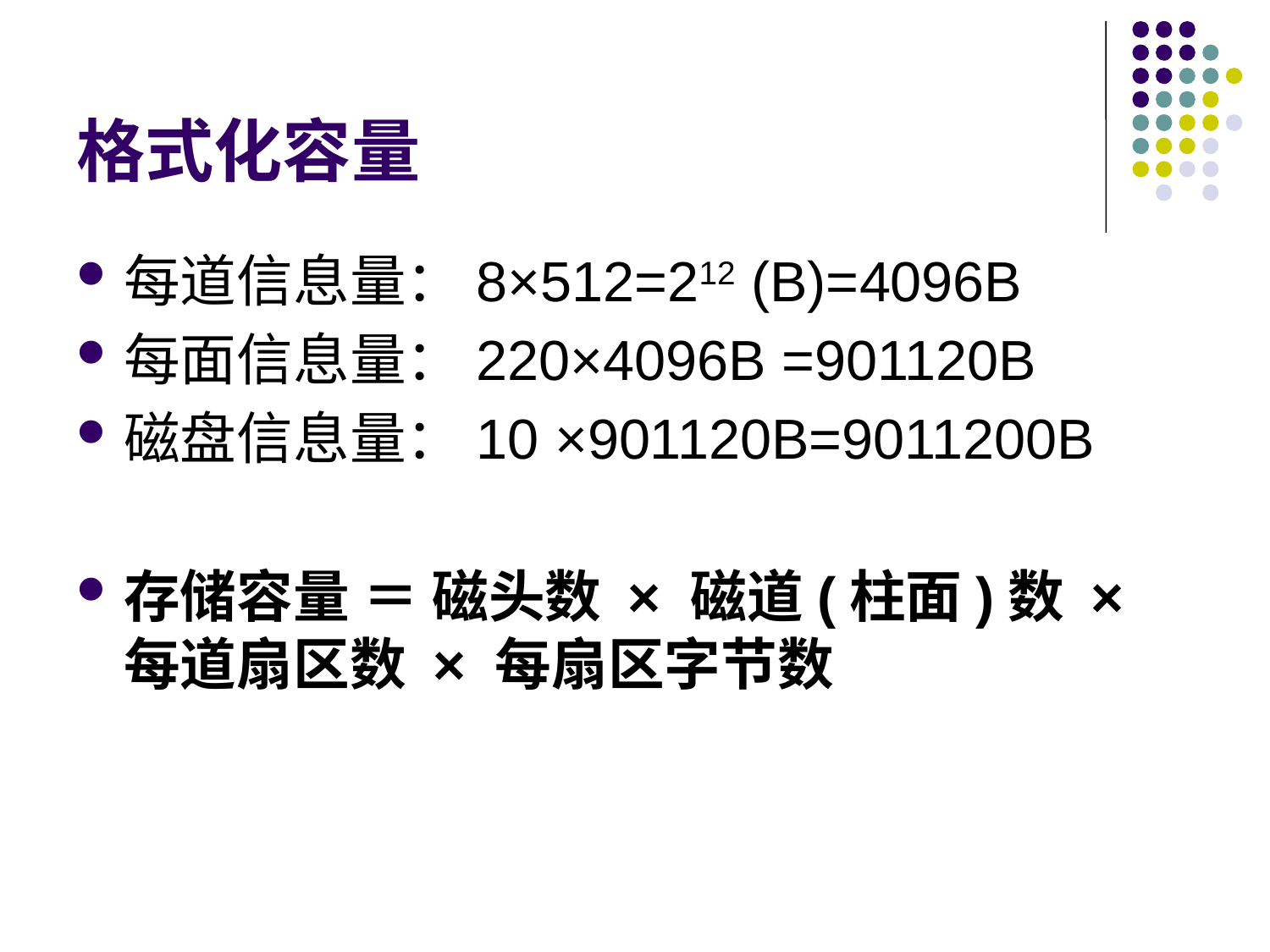

# 格式化容量
每道信息量：8×512=212 (B)=4096B
每面信息量：220×4096B =901120B
磁盘信息量：10 ×901120B=9011200B

存储容量 ＝ 磁头数 × 磁道(柱面)数 × 每道扇区数 × 每扇区字节数

36